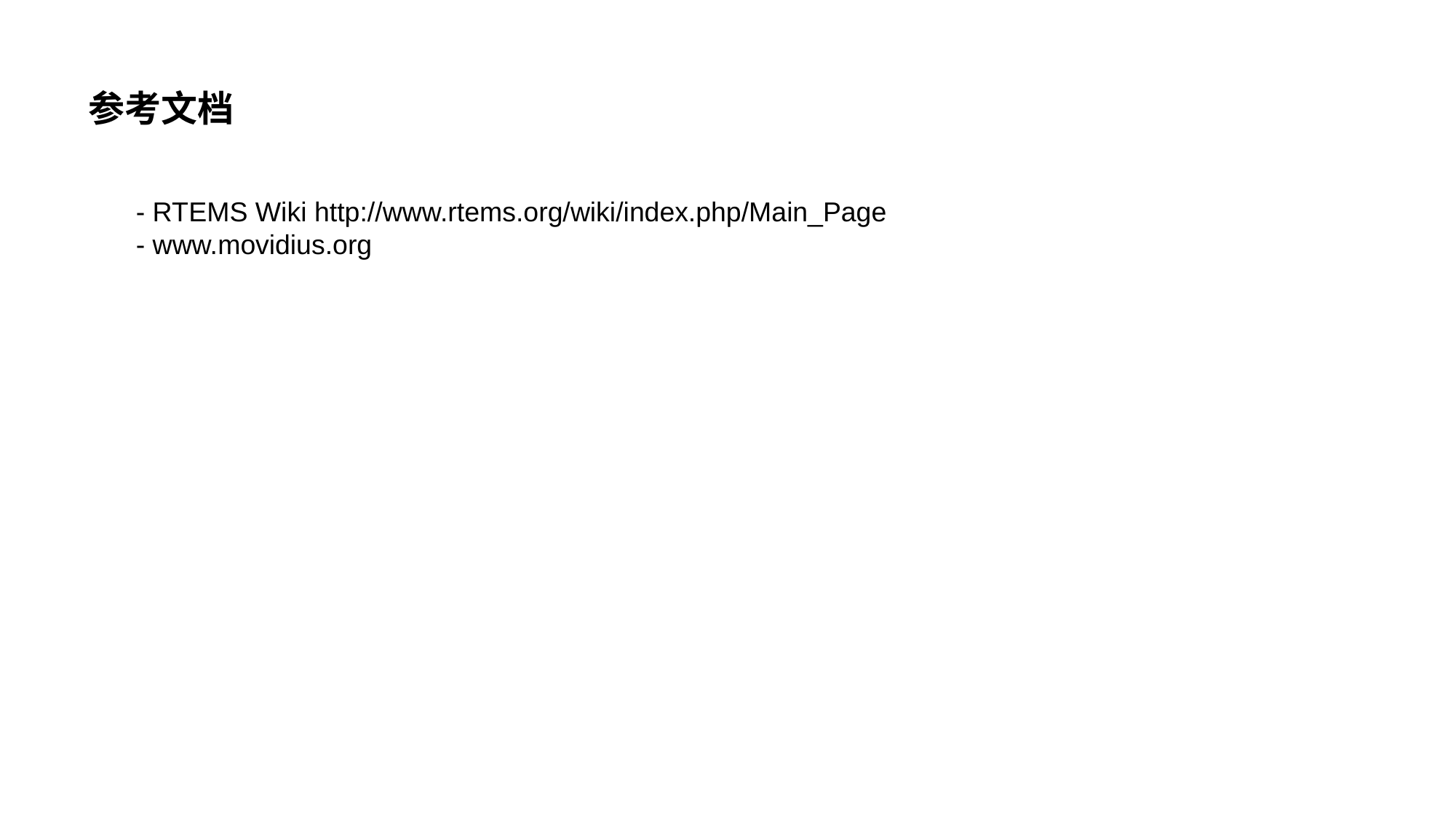

# 参考文档
- RTEMS Wiki http://www.rtems.org/wiki/index.php/Main_Page
- www.movidius.org